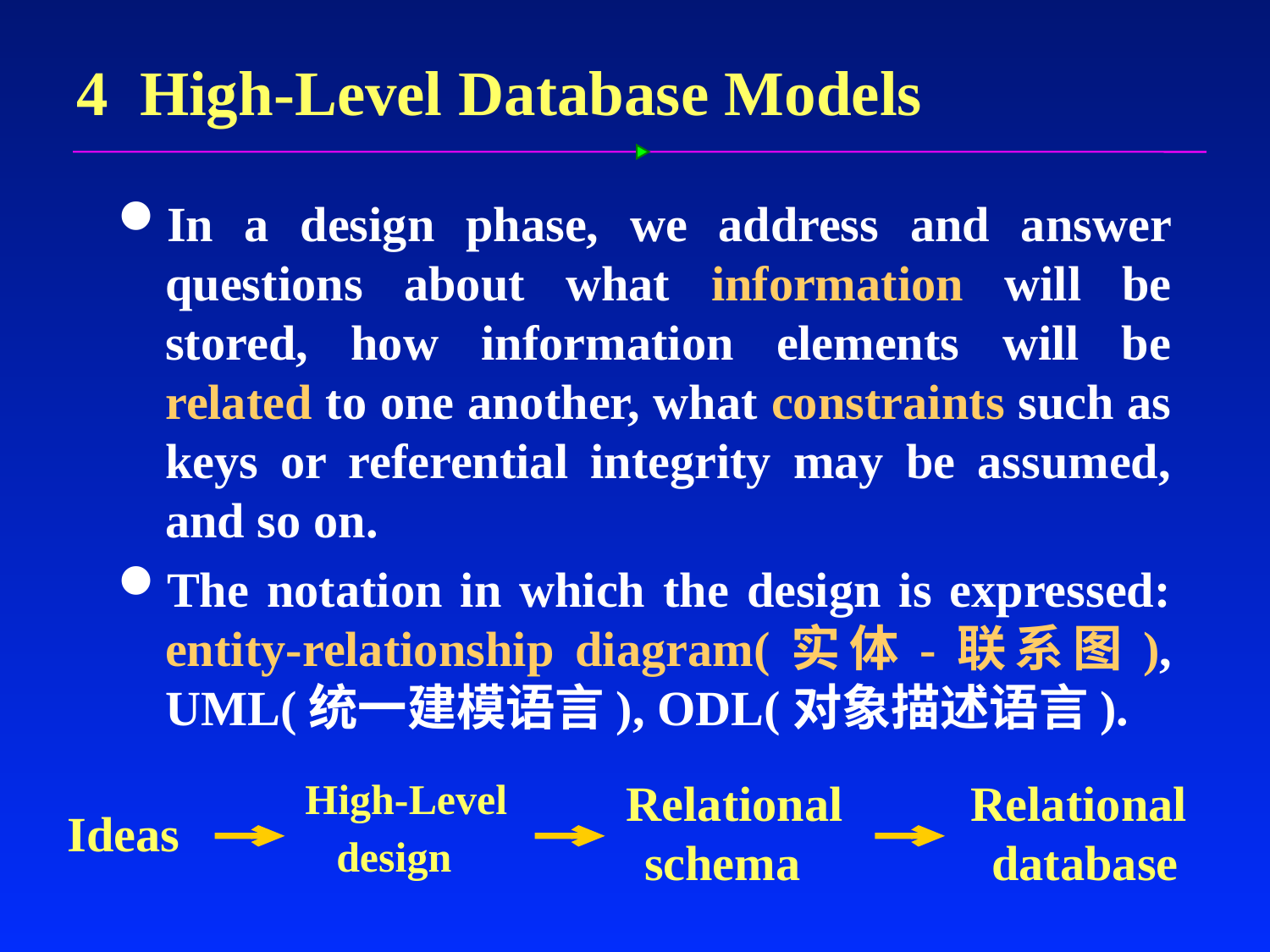

# 4  High-Level Database Models

In a design phase, we address and answer questions about what information will be stored, how information elements will be related to one another, what constraints such as keys or referential integrity may be assumed, and so on.
The notation in which the design is expressed: entity-relationship diagram(实体-联系图), UML(统一建模语言), ODL(对象描述语言).
High-Level
design
Relationalschema
Relational  database
Ideas